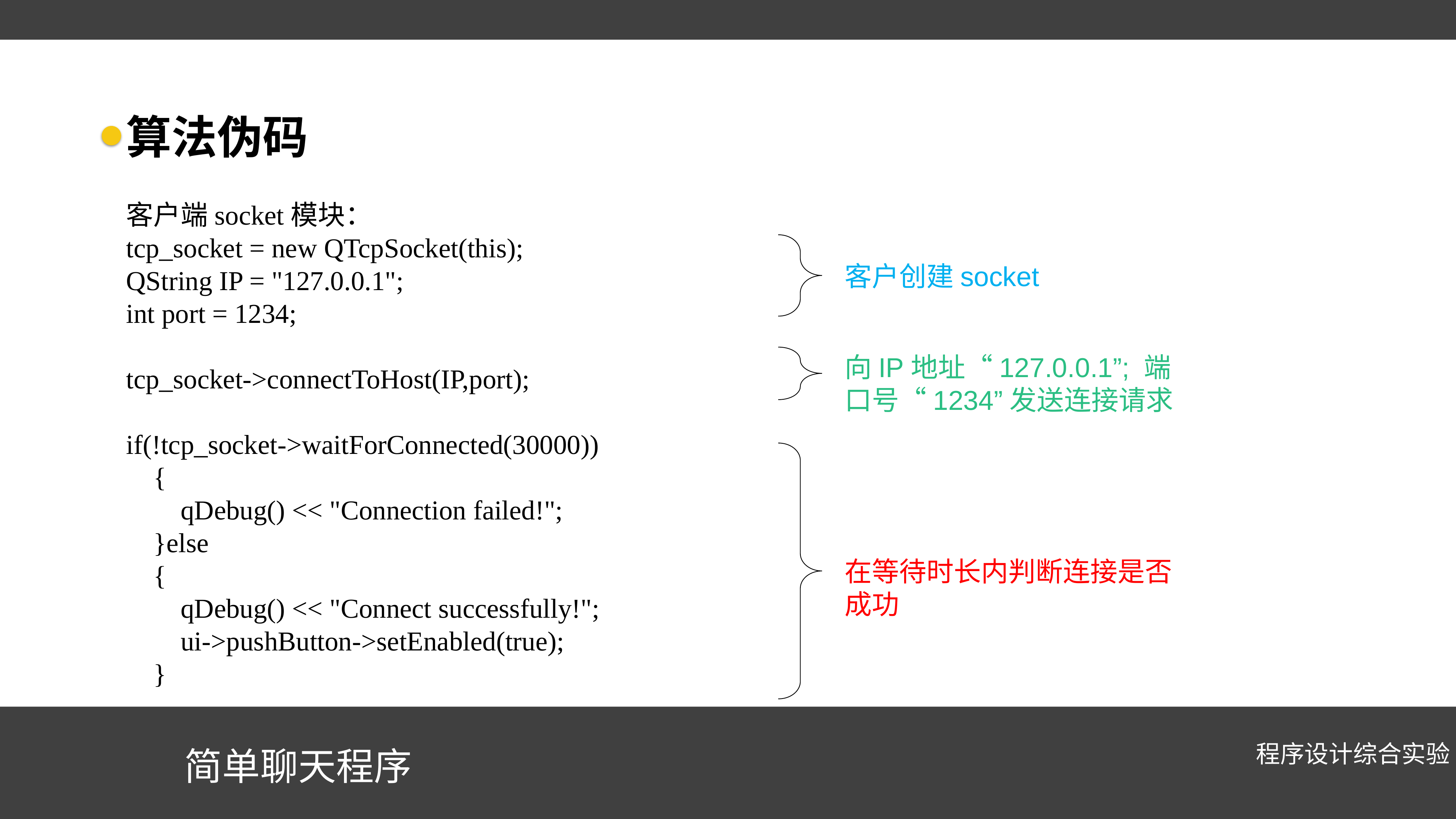

算法伪码

客户端socket模块：
tcp_socket = new QTcpSocket(this);
QString IP = "127.0.0.1";
int port = 1234;

tcp_socket->connectToHost(IP,port);

if(!tcp_socket->waitForConnected(30000))
    {
        qDebug() << "Connection failed!";
    }else
    {
        qDebug() << "Connect successfully!";
        ui->pushButton->setEnabled(true);
    }

客户创建socket

向IP地址“127.0.0.1”; 端口号“1234”发送连接请求

在等待时长内判断连接是否成功
简单聊天程序